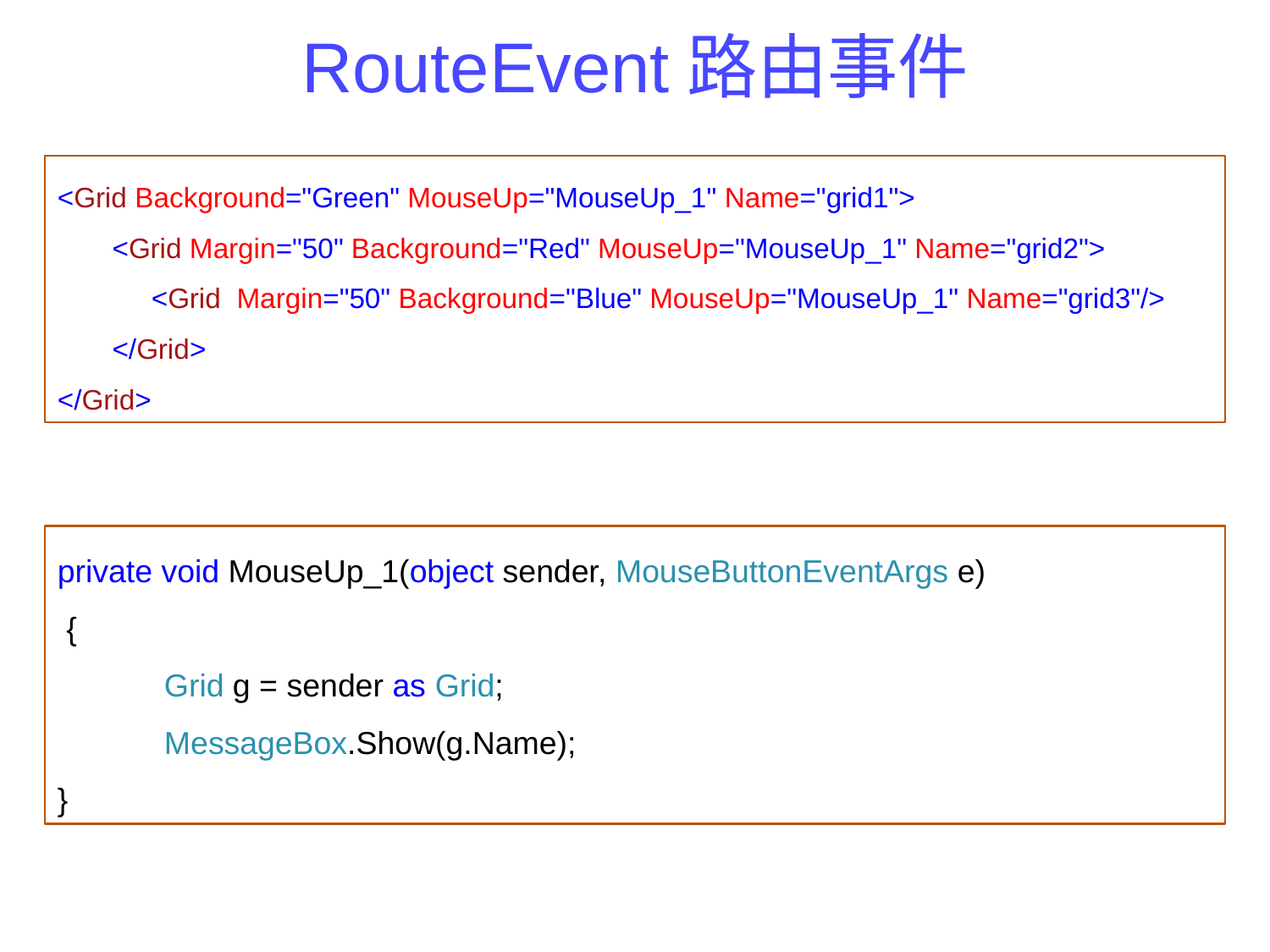

RouteEvent路由事件
<Grid Background="Green" MouseUp="MouseUp_1" Name="grid1">
       <Grid Margin="50" Background="Red" MouseUp="MouseUp_1" Name="grid2">
            <Grid  Margin="50" Background="Blue" MouseUp="MouseUp_1" Name="grid3"/>
       </Grid>
</Grid>
private void MouseUp_1(object sender, MouseButtonEventArgs e)
 {
            Grid g = sender as Grid;
            MessageBox.Show(g.Name);
}